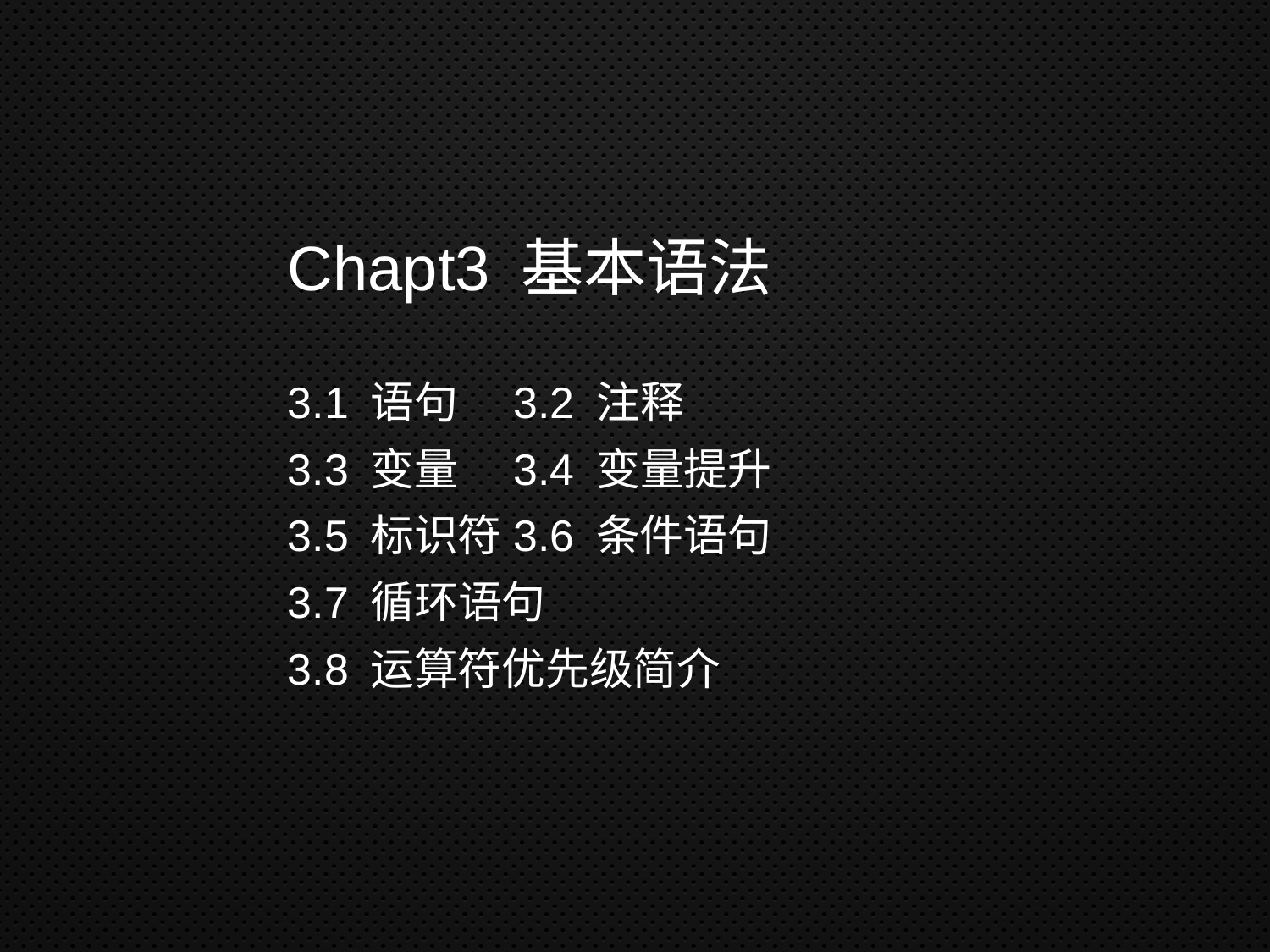

Chapt3 基本语法

3.1 语句				3.2 注释
3.3 变量				3.4 变量提升
3.5 标识符			3.6 条件语句
3.7 循环语句
3.8 运算符优先级简介